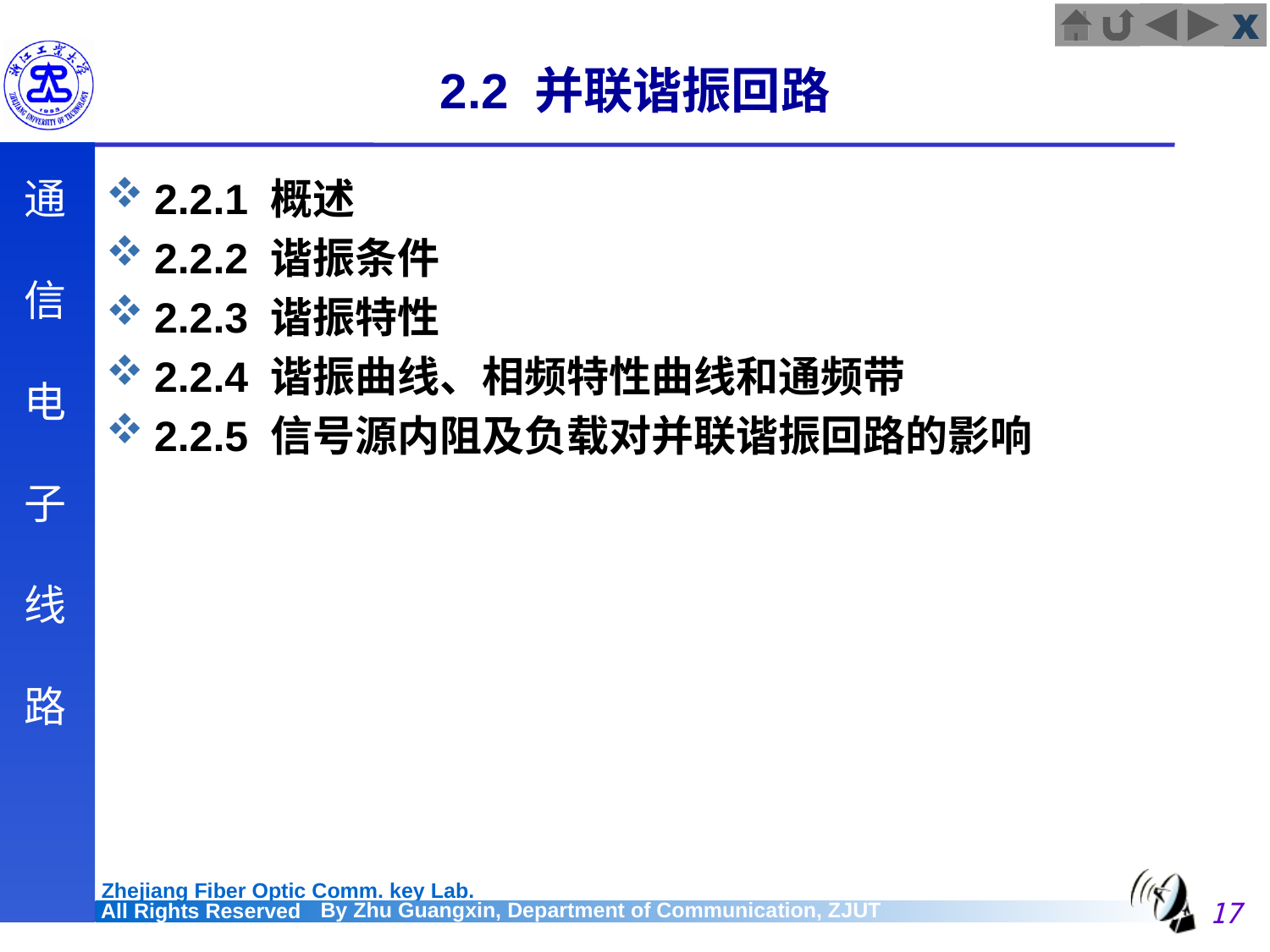

# 2.2 并联谐振回路
2.2.1 概述
2.2.2 谐振条件
2.2.3 谐振特性
2.2.4 谐振曲线、相频特性曲线和通频带
2.2.5 信号源内阻及负载对并联谐振回路的影响